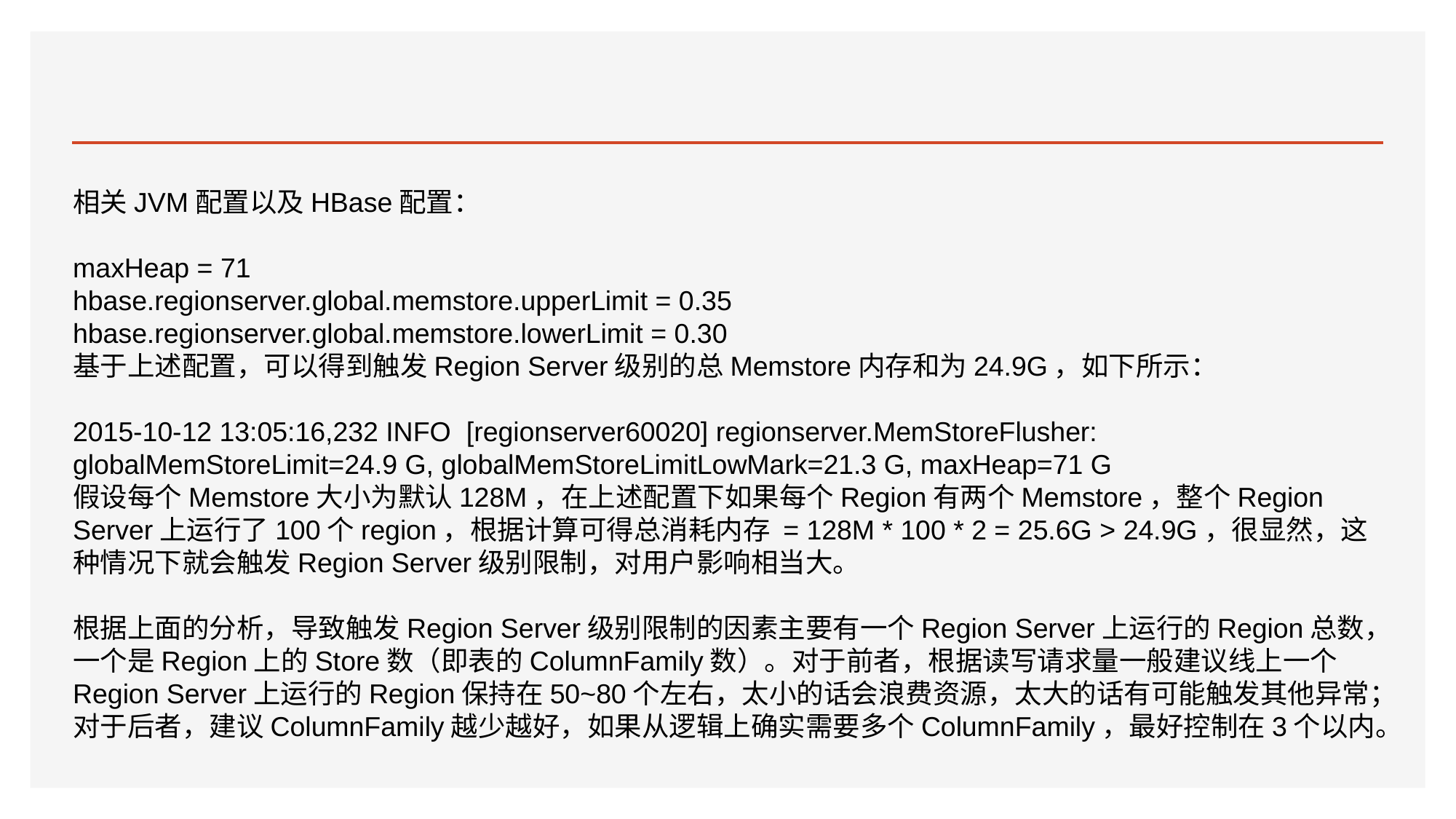

#
相关JVM配置以及HBase配置：

maxHeap = 71
hbase.regionserver.global.memstore.upperLimit = 0.35
hbase.regionserver.global.memstore.lowerLimit = 0.30
基于上述配置，可以得到触发Region Server级别的总Memstore内存和为24.9G，如下所示：

2015-10-12 13:05:16,232 INFO  [regionserver60020] regionserver.MemStoreFlusher: globalMemStoreLimit=24.9 G, globalMemStoreLimitLowMark=21.3 G, maxHeap=71 G
假设每个Memstore大小为默认128M，在上述配置下如果每个Region有两个Memstore，整个Region Server上运行了100个region，根据计算可得总消耗内存 = 128M * 100 * 2 = 25.6G > 24.9G，很显然，这种情况下就会触发Region Server级别限制，对用户影响相当大。

根据上面的分析，导致触发Region Server级别限制的因素主要有一个Region Server上运行的Region总数，一个是Region上的Store数（即表的ColumnFamily数）。对于前者，根据读写请求量一般建议线上一个Region Server上运行的Region保持在50~80个左右，太小的话会浪费资源，太大的话有可能触发其他异常；对于后者，建议ColumnFamily越少越好，如果从逻辑上确实需要多个ColumnFamily，最好控制在3个以内。